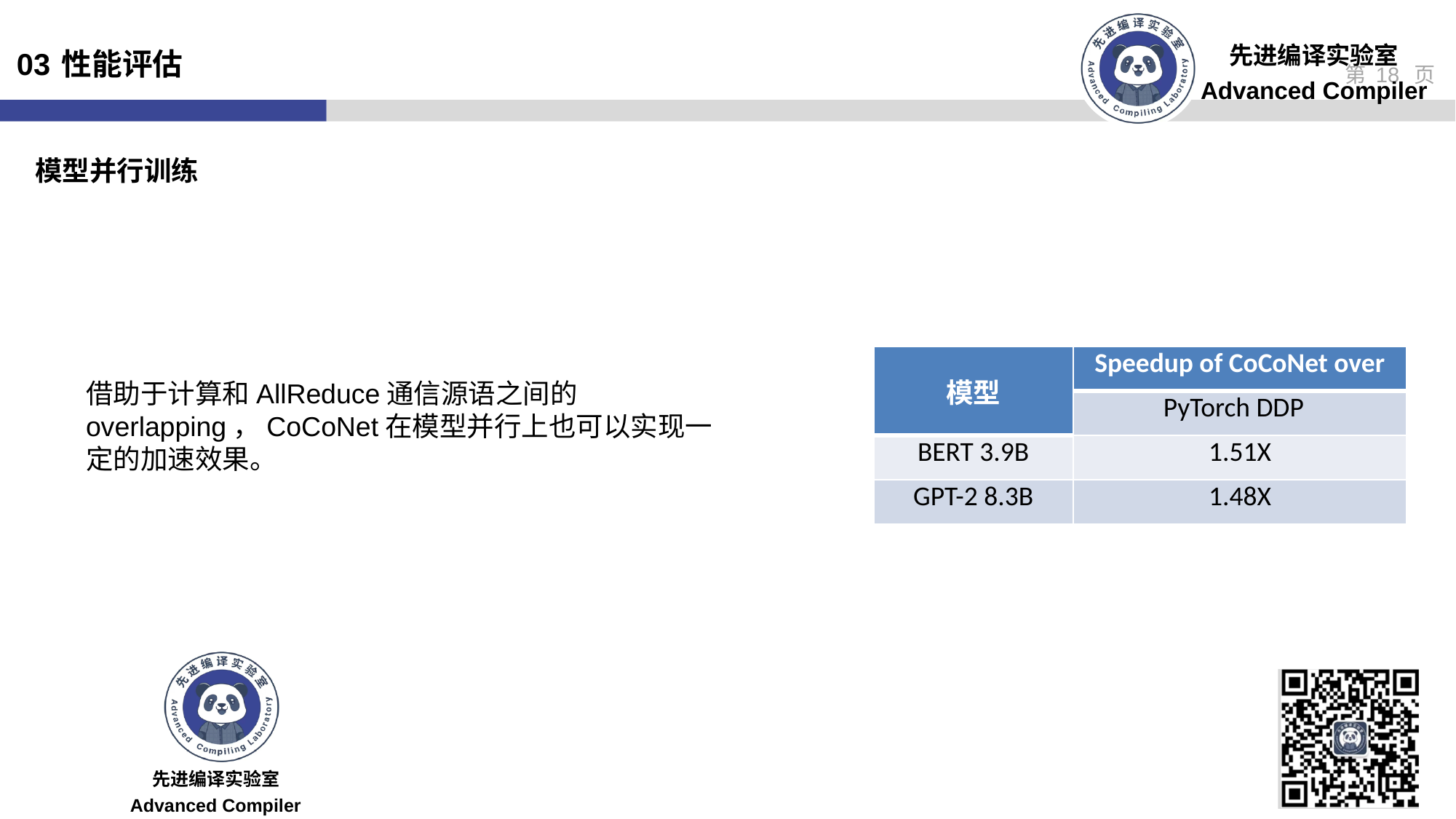

03 性能评估
模型并行训练
| 模型 | Speedup of CoCoNet over |
| --- | --- |
|  | PyTorch DDP |
| BERT 3.9B | 1.51X |
| GPT-2 8.3B | 1.48X |
借助于计算和AllReduce通信源语之间的overlapping，CoCoNet在模型并行上也可以实现一定的加速效果。